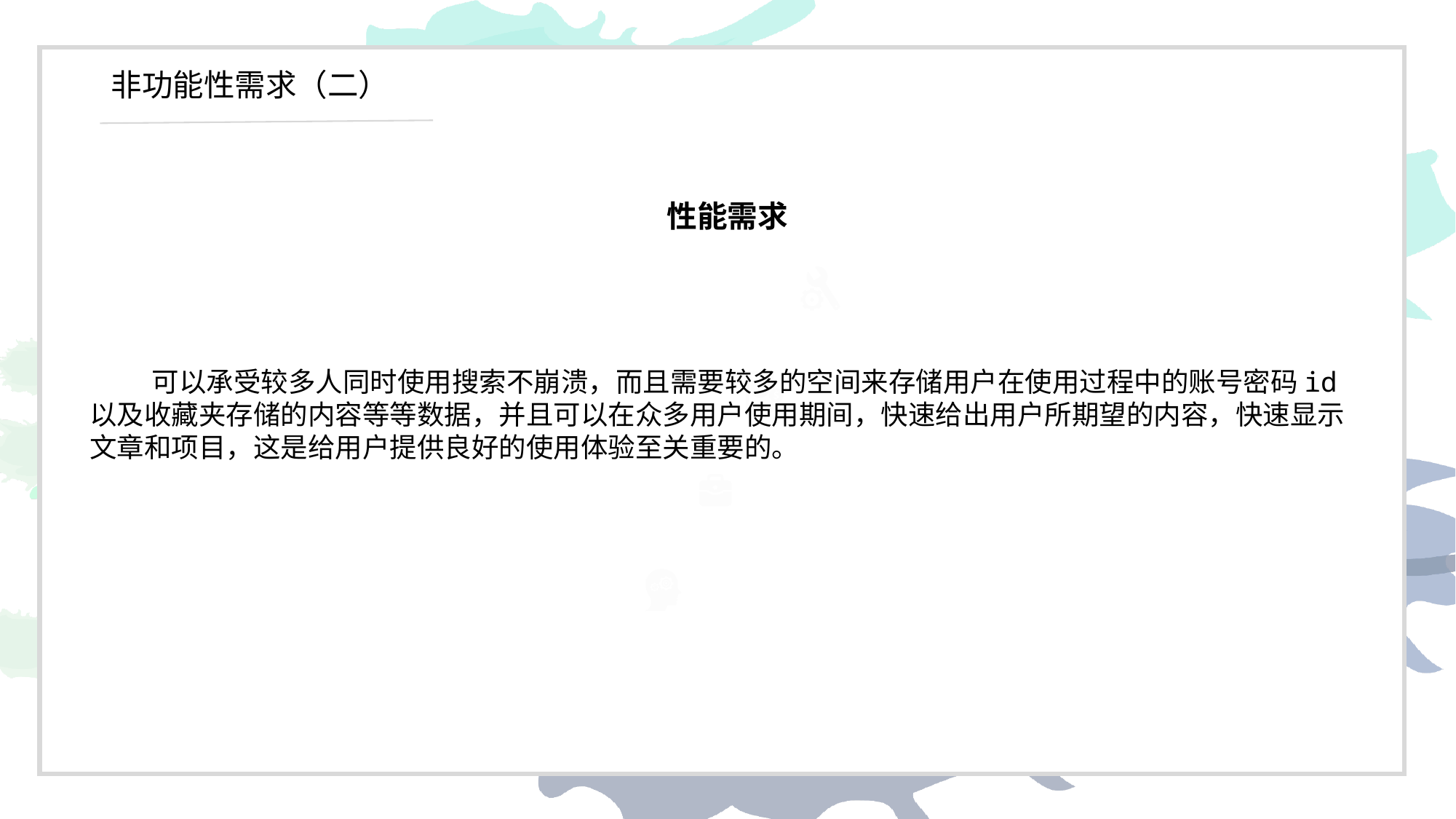

# 非功能性需求（二）

性能需求

         可以承受较多人同时使用搜索不崩溃，而且需要较多的空间来存储用户在使用过程中的账号密码id以及收藏夹存储的内容等等数据，并且可以在众多用户使用期间，快速给出用户所期望的内容，快速显示文章和项目，这是给用户提供良好的使用体验至关重要的。

  TEXT   HERE
  TEXT   HERE

  TEXT   HERE